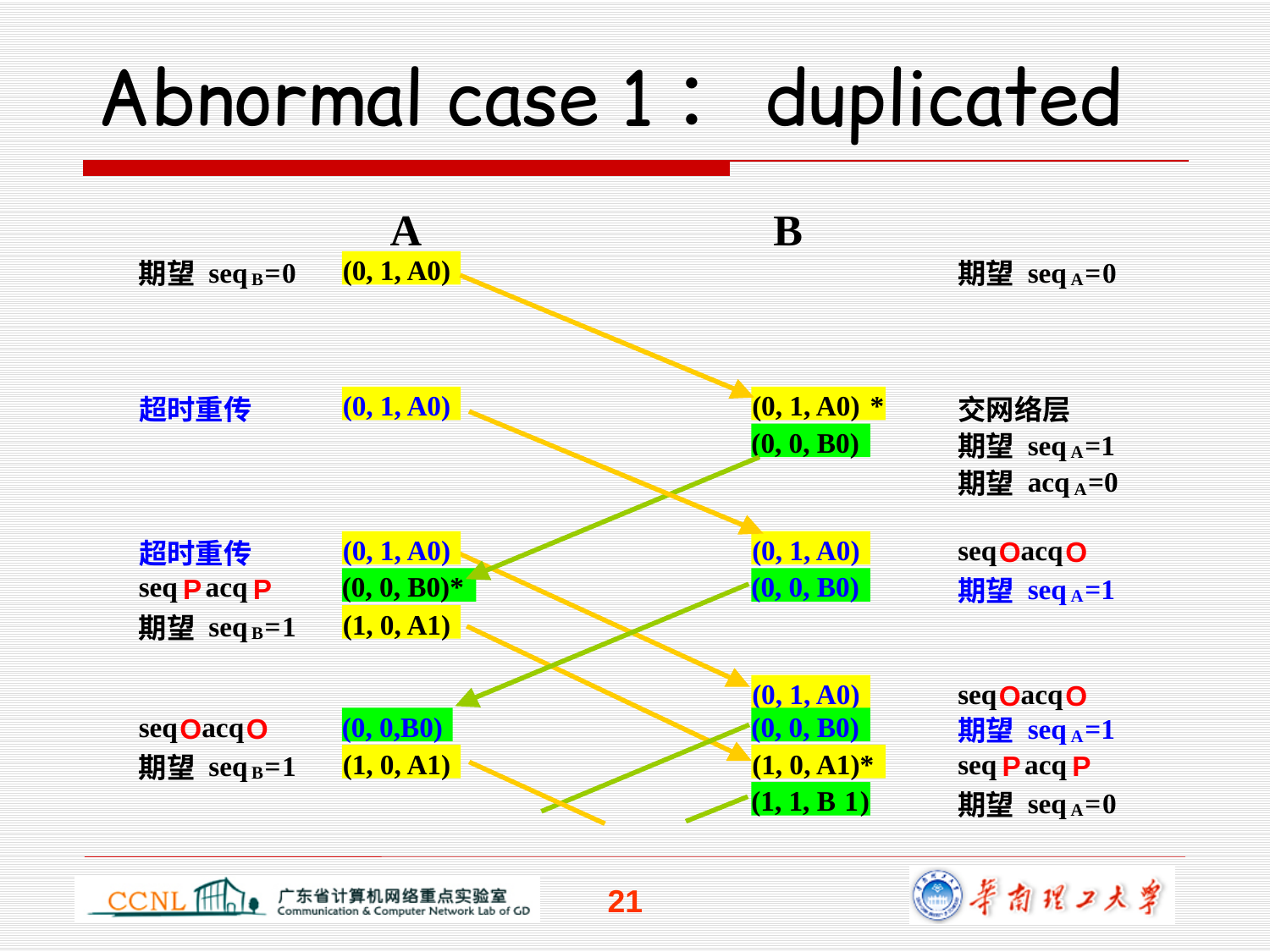

# Abnormal case 1：duplicated

A

  B

(0, 1, A0)

seq
=
0

seq
=
0

期望
期望
B
A

(0, 1, A0)

超时重传

(0, 1, A0)

(0, 1, A0)

超时重传

(0, 1, A0)
*

交网络层

(0, 0, B0)

seq
=1

期望
A

acq
=0

期望
A

seq
acq

O
O

(0, 0, B0)

seq
=1

期望
A

seq
acq

(0, 0, B0)*

P
P

(1, 0, A1)

seq
=
1

期望
B

(0, 1, A0)

seq
acq

O
O

(0, 0, B0)

seq
=1

期望
A

seq
acq

(0, 0,B0)

O
O

(1, 0, A1)

(1, 0, A1)*

seq
acq

P
P
seq
=
1

期望

B

(1, 1, B
1
)

seq
=
0

期望

A